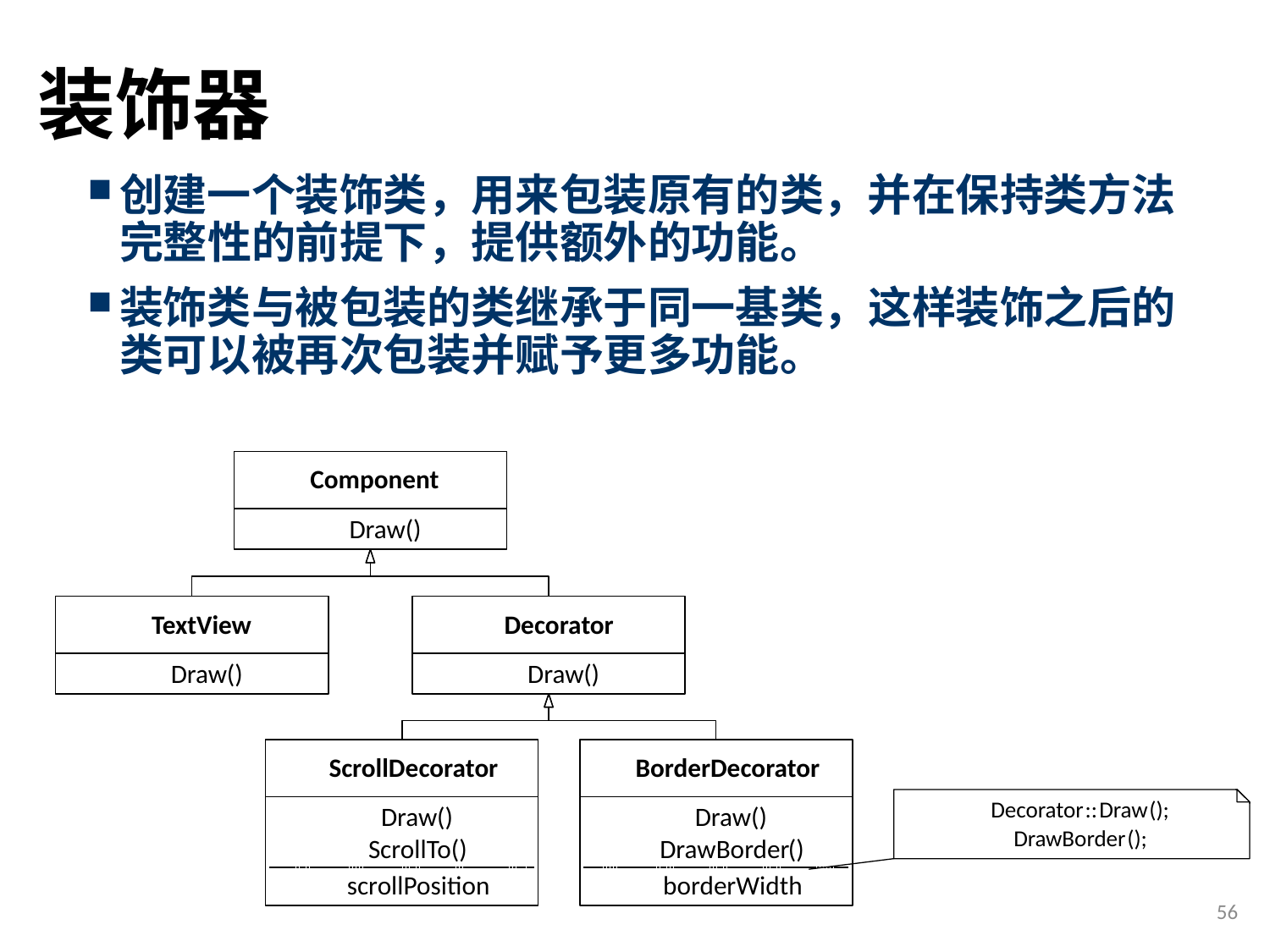

# 装饰器
创建一个装饰类，用来包装原有的类，并在保持类方法完整性的前提下，提供额外的功能。
装饰类与被包装的类继承于同一基类，这样装饰之后的类可以被再次包装并赋予更多功能。

Component

Draw
()

TextView
Decorator

Draw
()
Draw
()

ScrollDecorator
BorderDecorator

Decorator
::
Draw
()
;

Draw
()
Draw
()
DrawBorder
()
;
ScrollTo
()
DrawBorder
()

scrollPosition
borderWidth
show()
Monitor
show()
show()
Decorator::show();
showBorder();
show()
ScrollTo()
show()
ShowBorder()
56